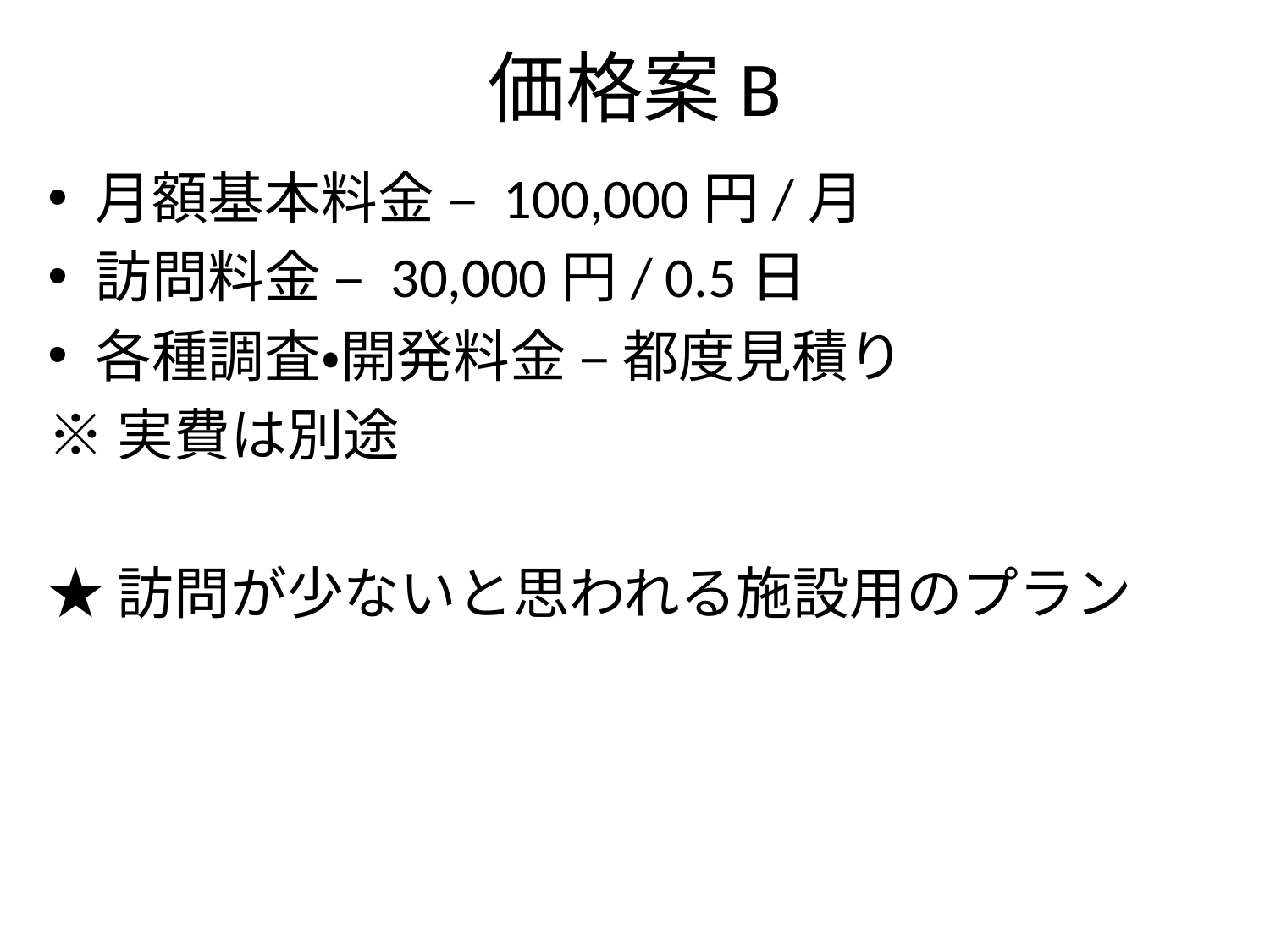

# 価格案B
月額基本料金 – 100,000円/月
訪問料金 – 30,000円/ 0.5日
各種調査・開発料金 – 都度見積り
※実費は別途

★訪問が少ないと思われる施設用のプラン